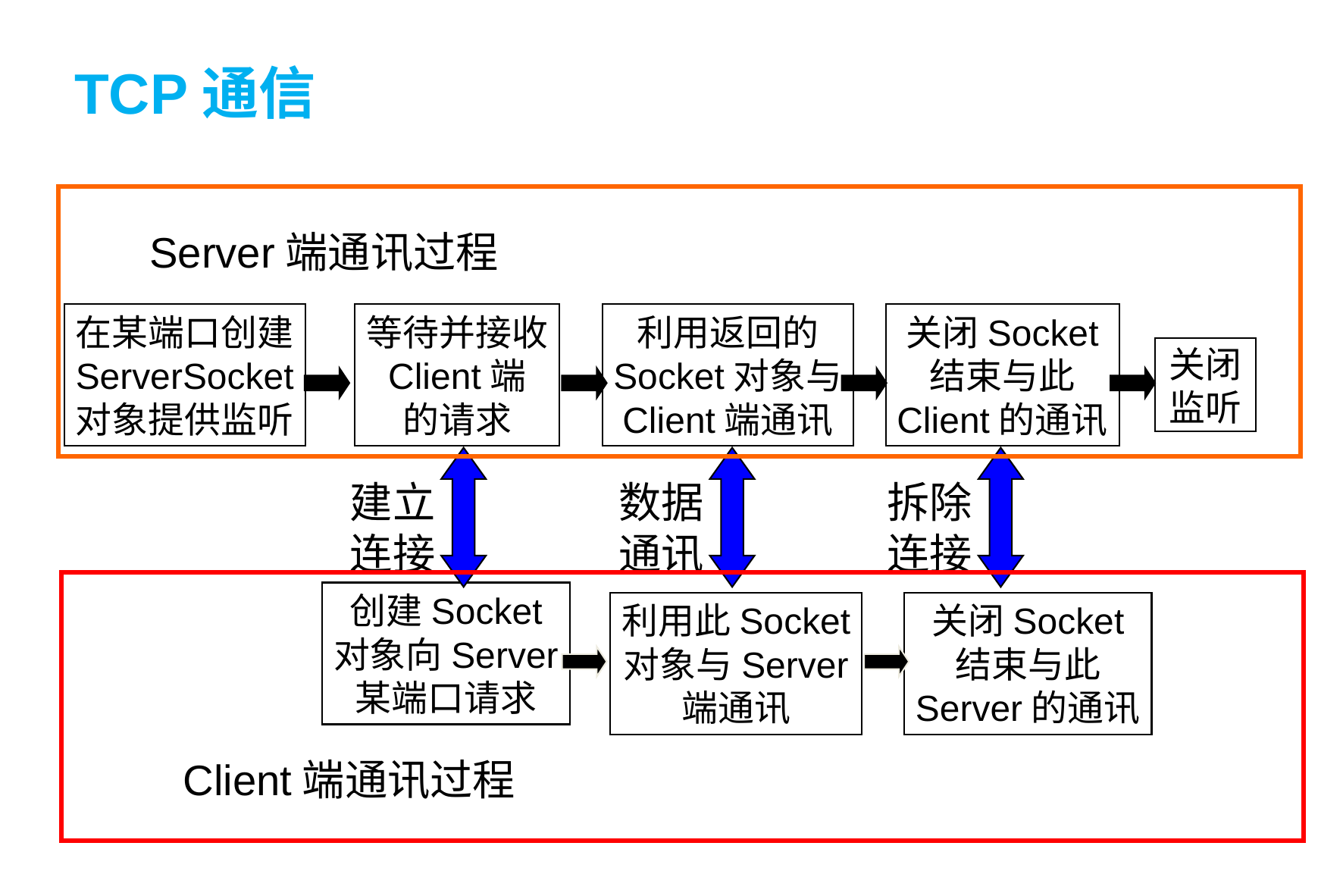

# TCP通信

Server端通讯过程
在某端口创建
ServerSocket
对象提供监听
等待并接收
Client端
的请求
利用返回的
Socket对象与
Client端通讯
关闭Socket
结束与此
Client的通讯
关闭
监听

建立
连接

数据
通讯

拆除
连接
创建Socket
对象向Server
某端口请求
利用此Socket
对象与Server
端通讯
关闭Socket
结束与此
Server的通讯

Client端通讯过程